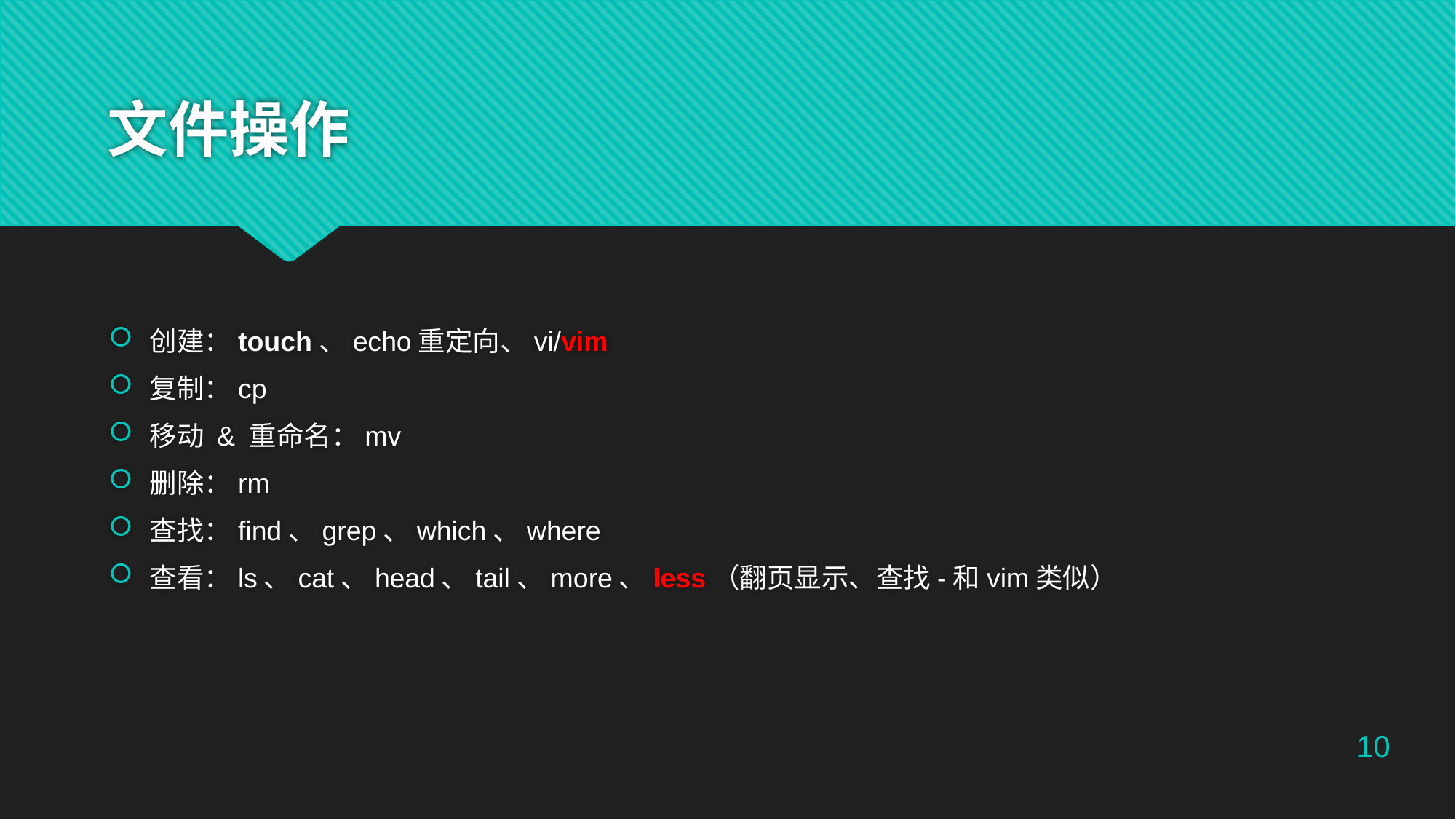

# 文件操作
创建：touch、echo重定向、vi/vim
复制：cp
移动 & 重命名：mv
删除：rm
查找：find、grep、which、where
查看：ls、cat、head、tail、more、less（翻页显示、查找-和vim类似）

10